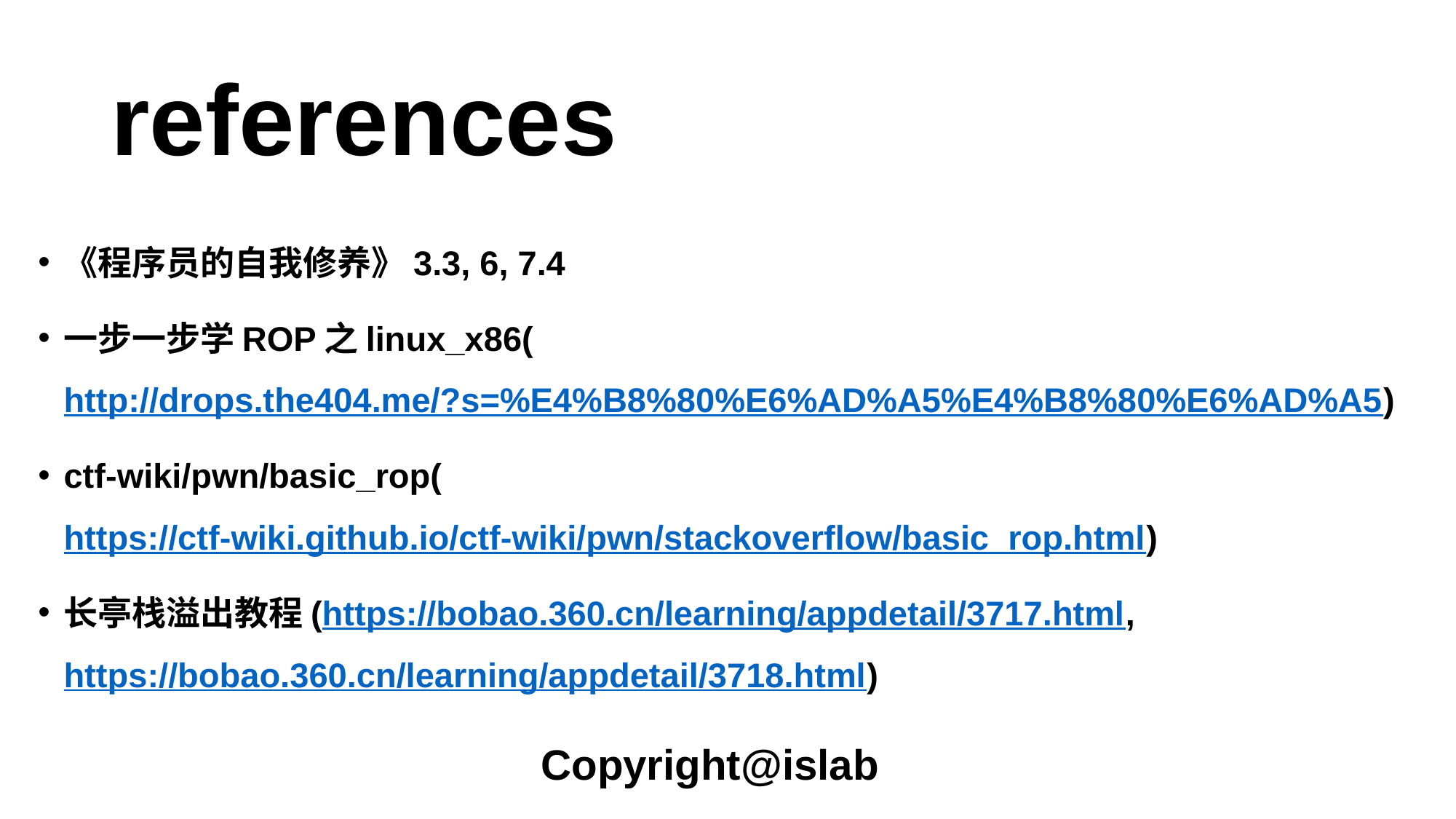

# references
《程序员的自我修养》3.3, 6, 7.4
一步一步学ROP之linux_x86(http://drops.the404.me/?s=%E4%B8%80%E6%AD%A5%E4%B8%80%E6%AD%A5)
ctf-wiki/pwn/basic_rop(https://ctf-wiki.github.io/ctf-wiki/pwn/stackoverflow/basic_rop.html)
长亭栈溢出教程(https://bobao.360.cn/learning/appdetail/3717.html, https://bobao.360.cn/learning/appdetail/3718.html)
Copyright@islab